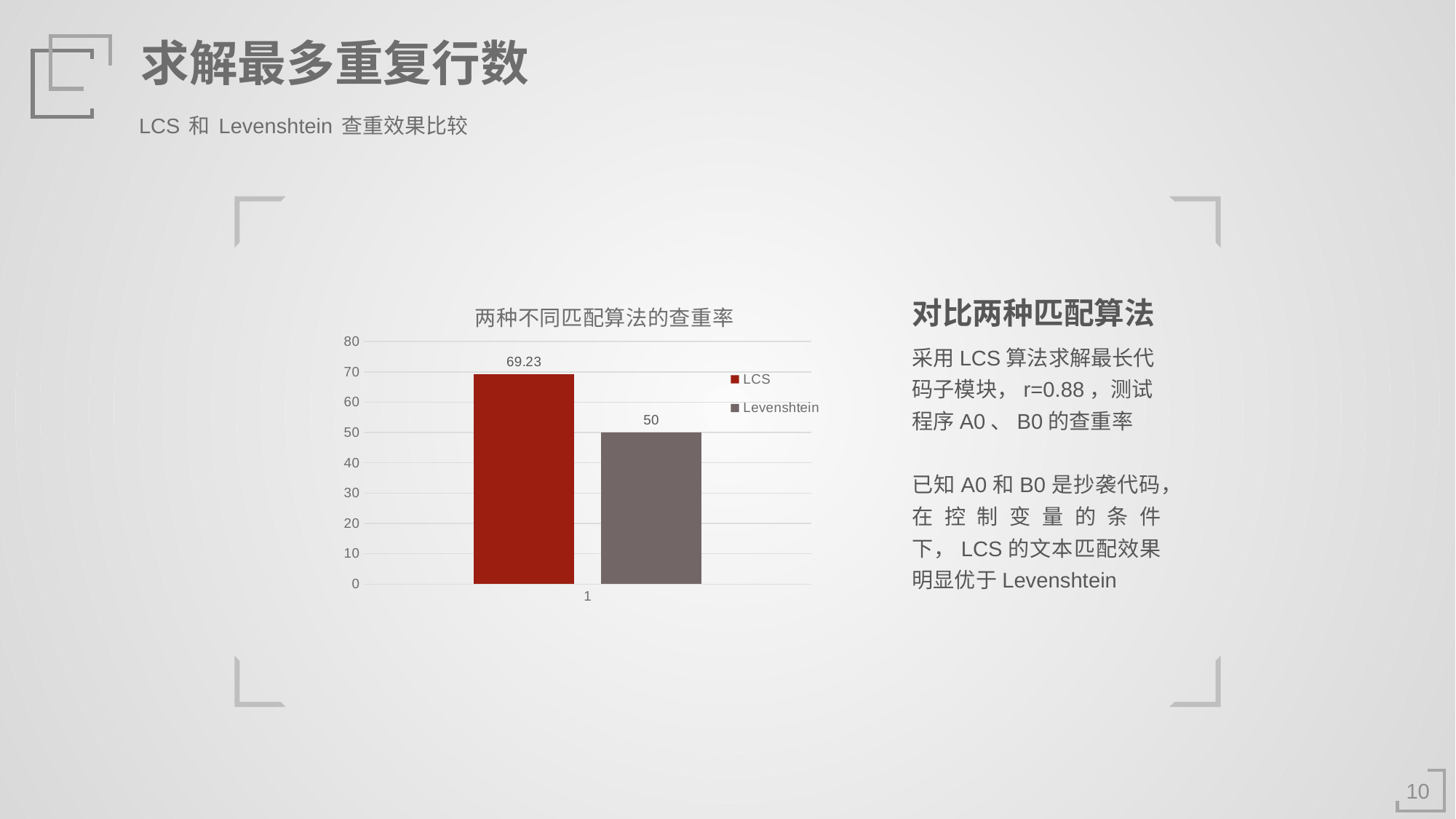

求解最多重复行数
LCS和Levenshtein查重效果比较

### Chart: 两种不同匹配算法的查重率

| Category |  |  |
|---|---|---|
对比两种匹配算法
采用LCS算法求解最长代码子模块，r=0.88，测试程序A0、B0的查重率

已知A0和B0是抄袭代码，在控制变量的条件下，LCS的文本匹配效果明显优于Levenshtein